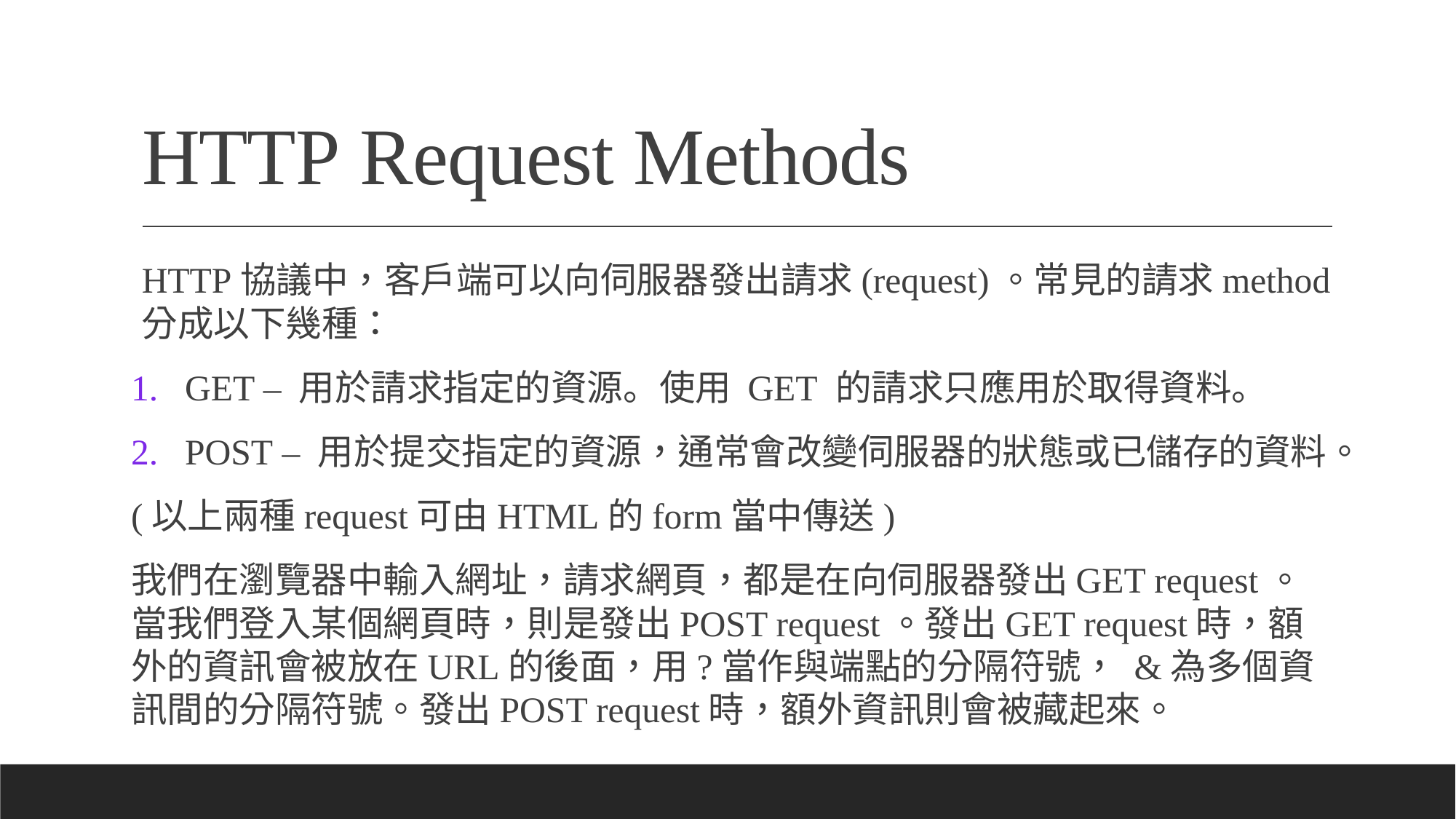

# HTTP Request Methods
HTTP協議中，客戶端可以向伺服器發出請求(request)。常見的請求method分成以下幾種：
GET – 用於請求指定的資源。使用 GET 的請求只應用於取得資料。
POST – 用於提交指定的資源，通常會改變伺服器的狀態或已儲存的資料。
(以上兩種request可由HTML的form當中傳送)
我們在瀏覽器中輸入網址，請求網頁，都是在向伺服器發出GET request。當我們登入某個網頁時，則是發出POST request。發出GET request時，額外的資訊會被放在URL的後面，用?當作與端點的分隔符號， &為多個資訊間的分隔符號。發出POST request時，額外資訊則會被藏起來。